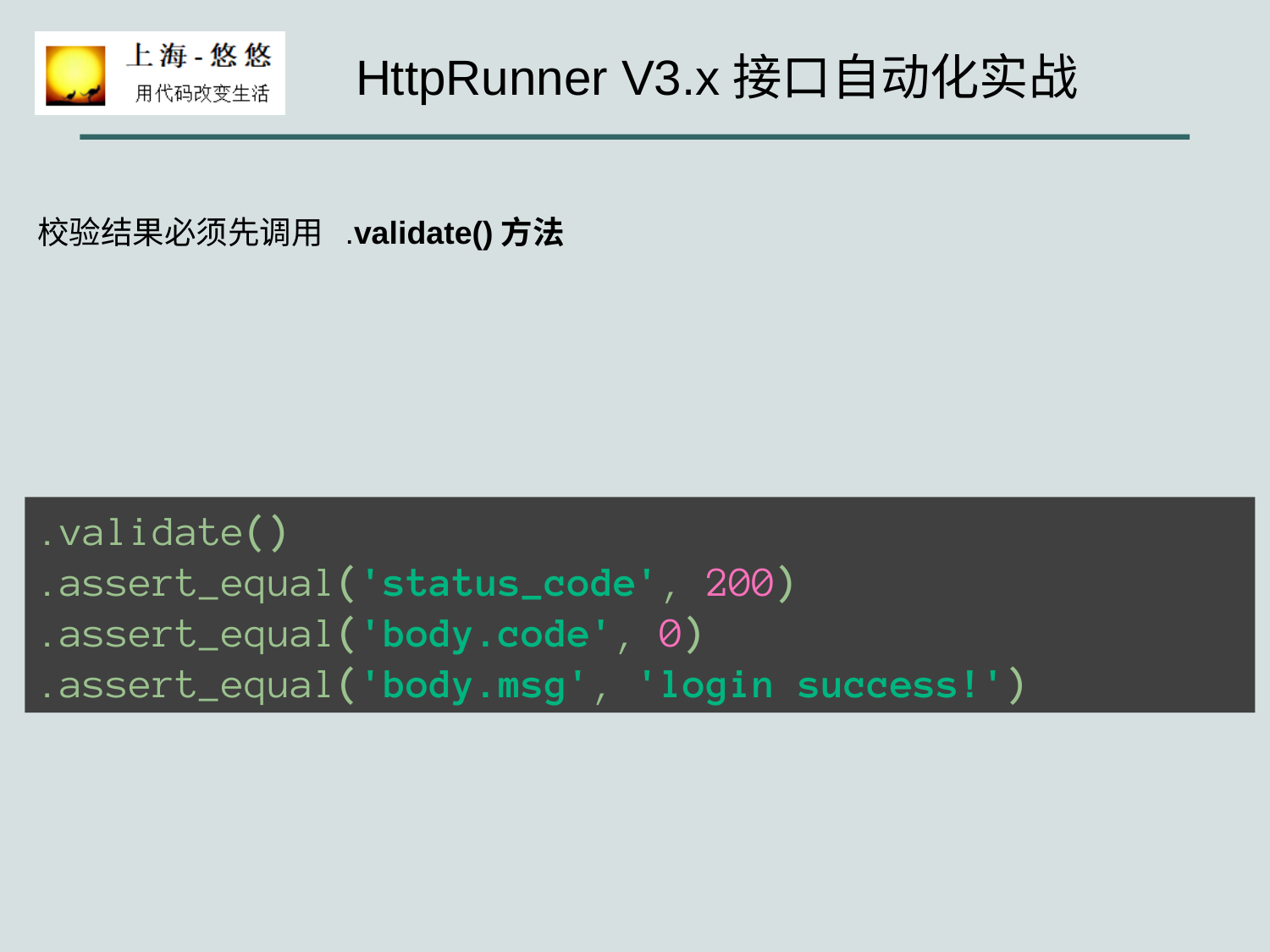

校验结果必须先调用  .validate()方法
.validate()
.assert_equal('status_code', 200)
.assert_equal('body.code', 0)
.assert_equal('body.msg', 'login success!')